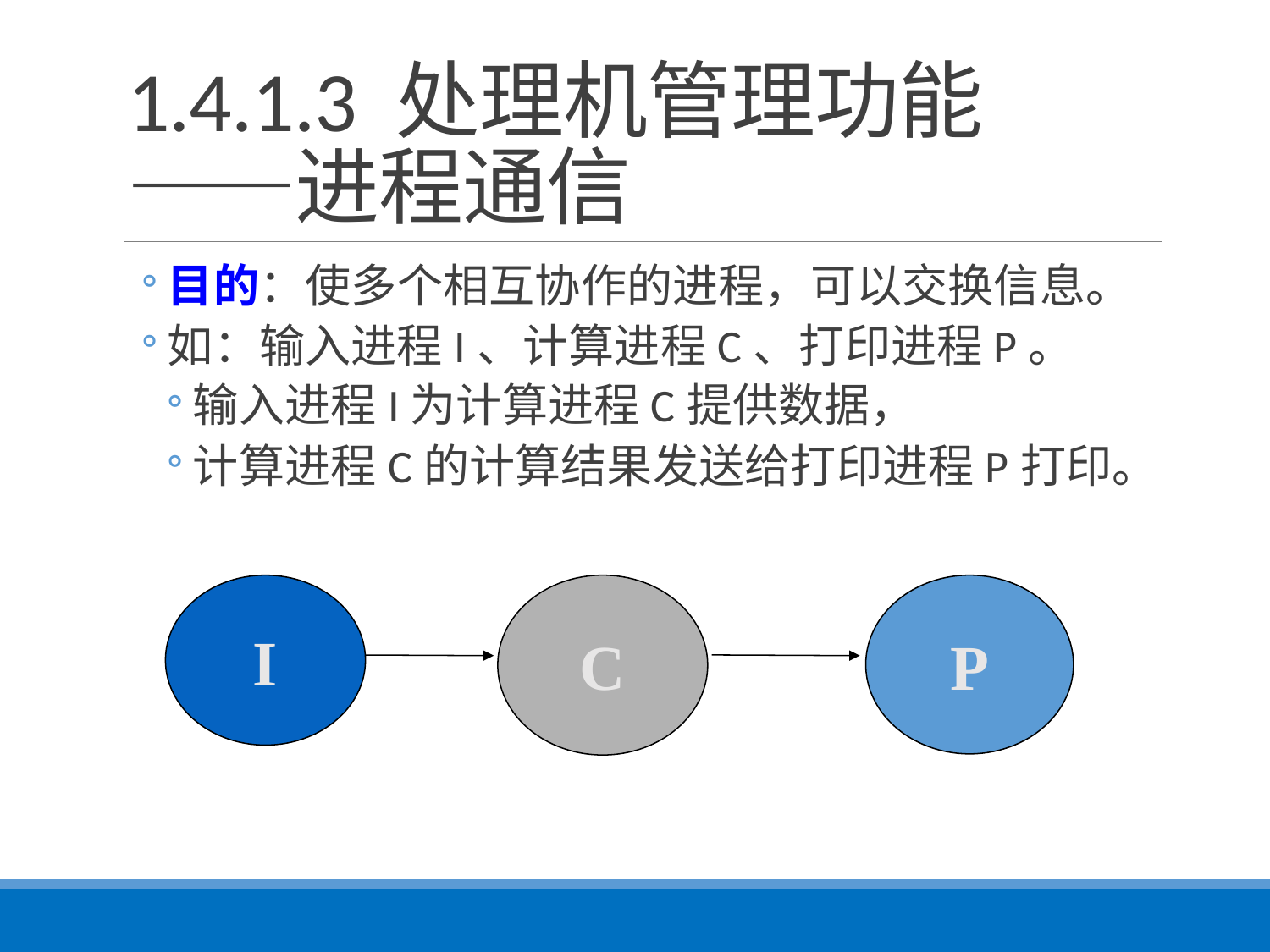

# 1.4.1.3 处理机管理功能 ——进程通信
目的：使多个相互协作的进程，可以交换信息。
如：输入进程I、计算进程C、打印进程P。
输入进程I为计算进程C提供数据，
计算进程C的计算结果发送给打印进程P打印。
I
C
P